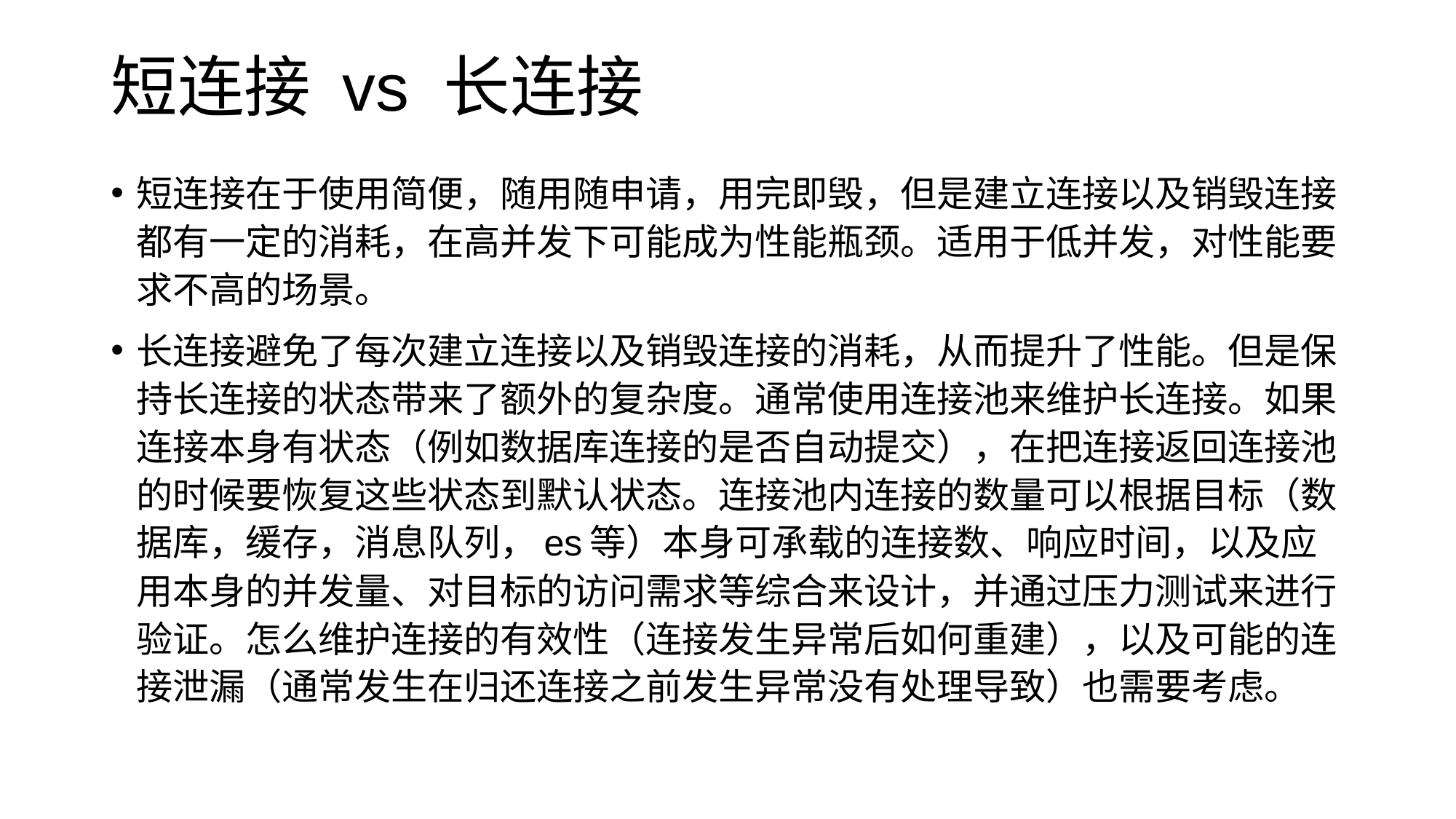

# 短连接 vs 长连接
短连接在于使用简便，随用随申请，用完即毁，但是建立连接以及销毁连接都有一定的消耗，在高并发下可能成为性能瓶颈。适用于低并发，对性能要求不高的场景。
长连接避免了每次建立连接以及销毁连接的消耗，从而提升了性能。但是保持长连接的状态带来了额外的复杂度。通常使用连接池来维护长连接。如果连接本身有状态（例如数据库连接的是否自动提交），在把连接返回连接池的时候要恢复这些状态到默认状态。连接池内连接的数量可以根据目标（数据库，缓存，消息队列，es等）本身可承载的连接数、响应时间，以及应用本身的并发量、对目标的访问需求等综合来设计，并通过压力测试来进行验证。怎么维护连接的有效性（连接发生异常后如何重建），以及可能的连接泄漏（通常发生在归还连接之前发生异常没有处理导致）也需要考虑。